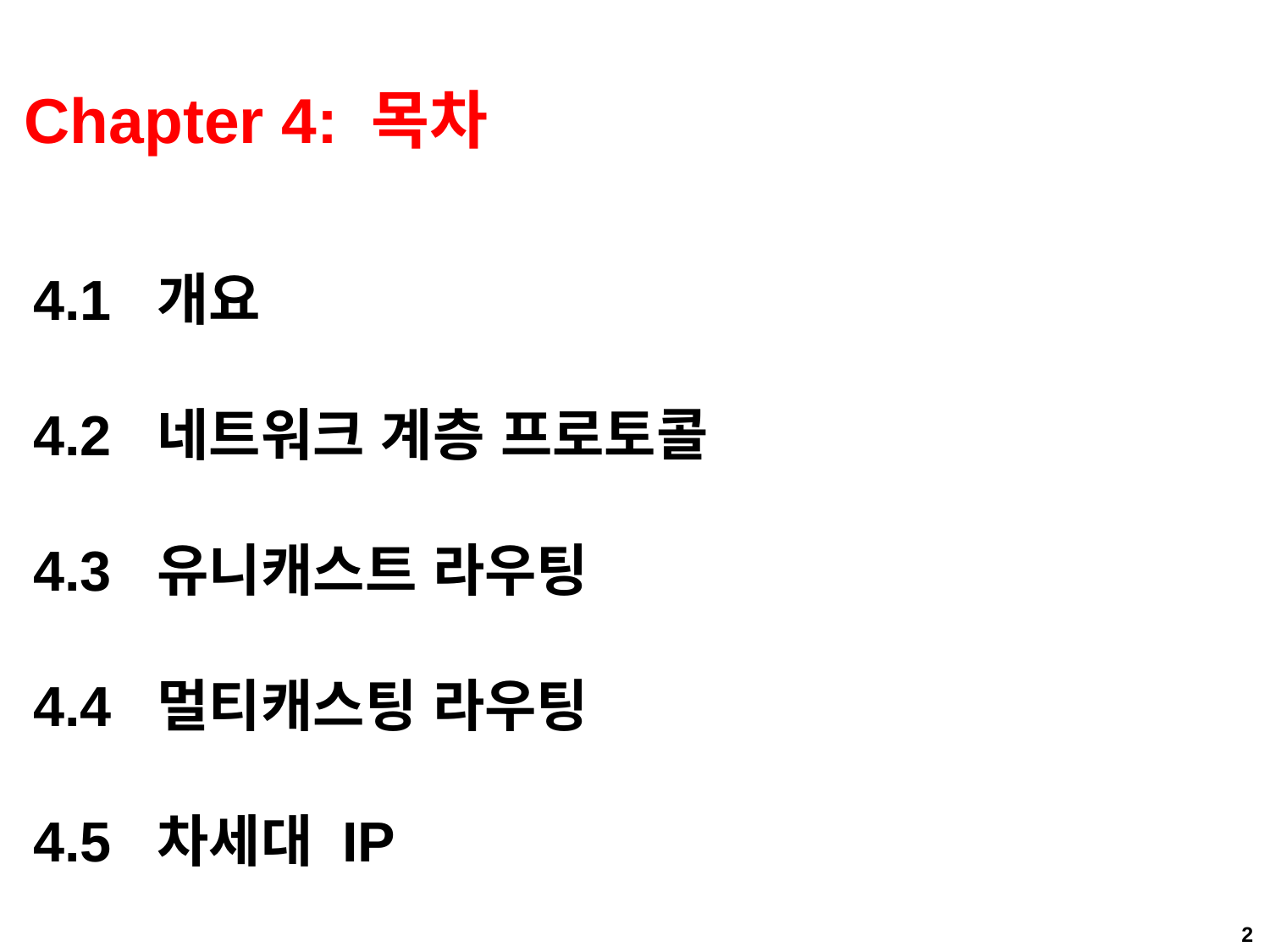

Chapter 4: 목차
4.1  개요
4.2  네트워크 계층 프로토콜
4.3  유니캐스트 라우팅
4.4  멀티캐스팅 라우팅
4.5  차세대 IP

2